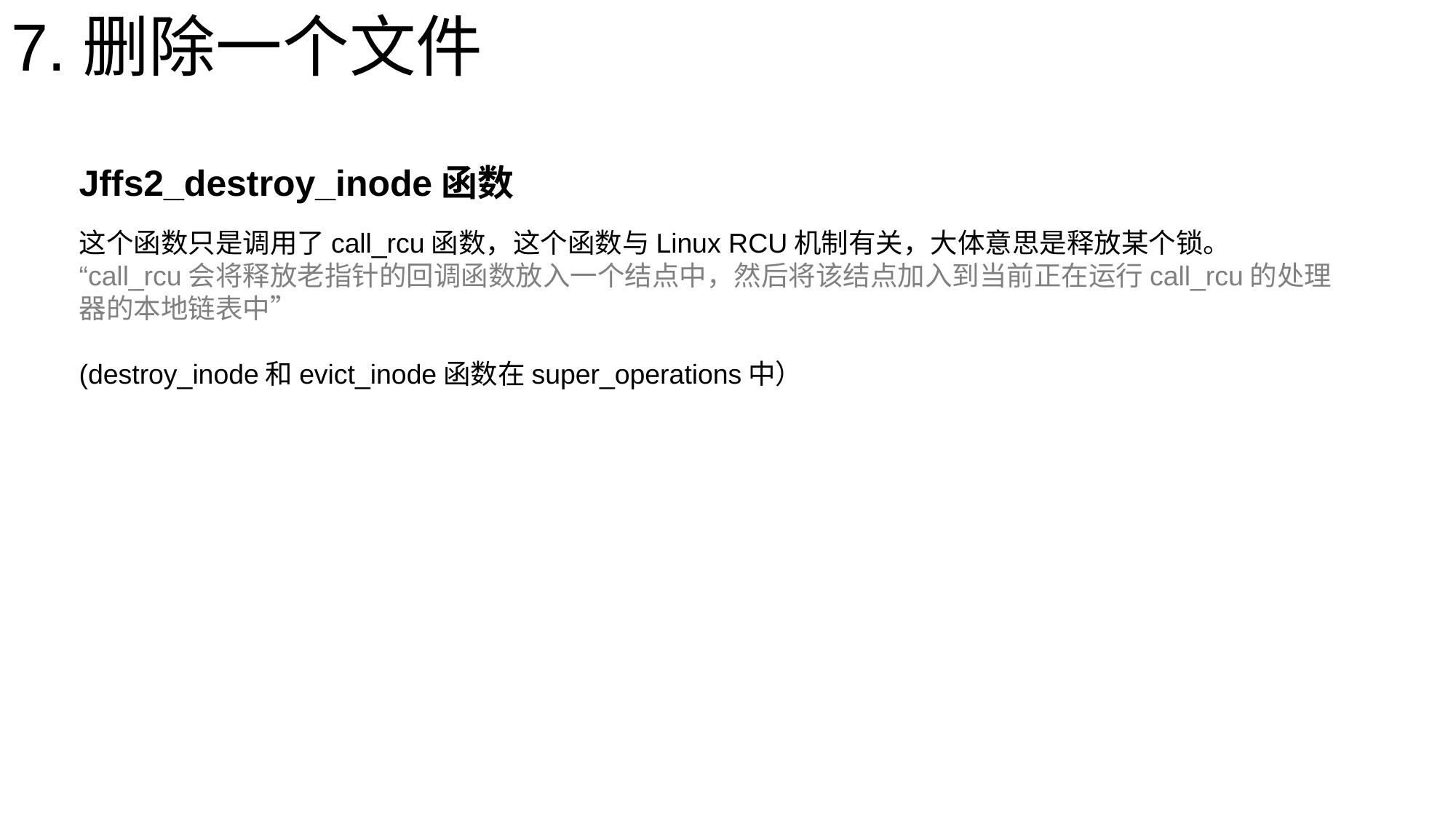

7.删除一个文件
Jffs2_destroy_inode函数
这个函数只是调用了call_rcu函数，这个函数与Linux RCU机制有关，大体意思是释放某个锁。
“call_rcu会将释放老指针的回调函数放入一个结点中，然后将该结点加入到当前正在运行call_rcu的处理器的本地链表中”

(destroy_inode和evict_inode函数在super_operations中）